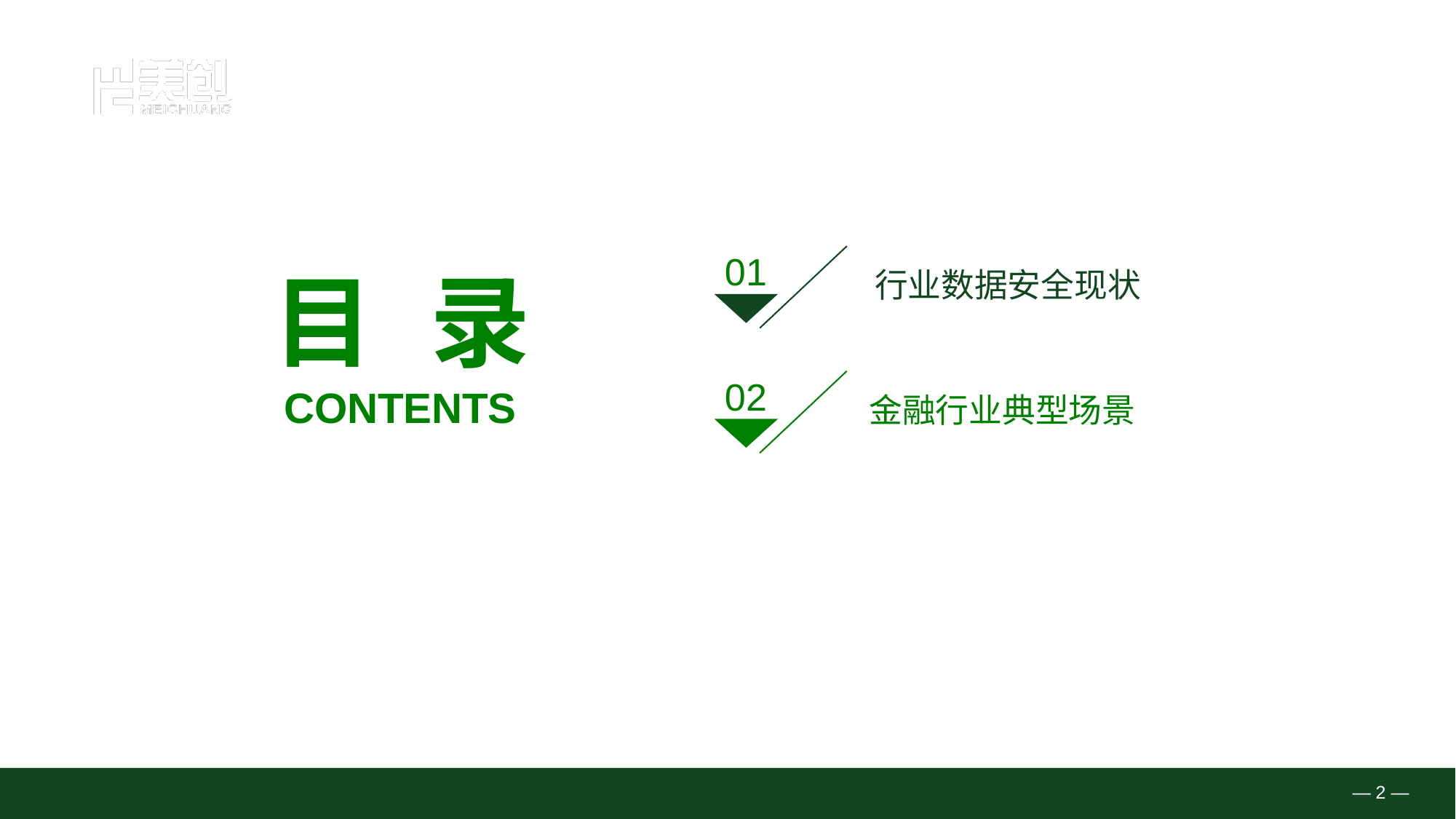

01
# 目	录
CONTENTS
行业数据安全现状

02
金融行业典型场景

— 2 —